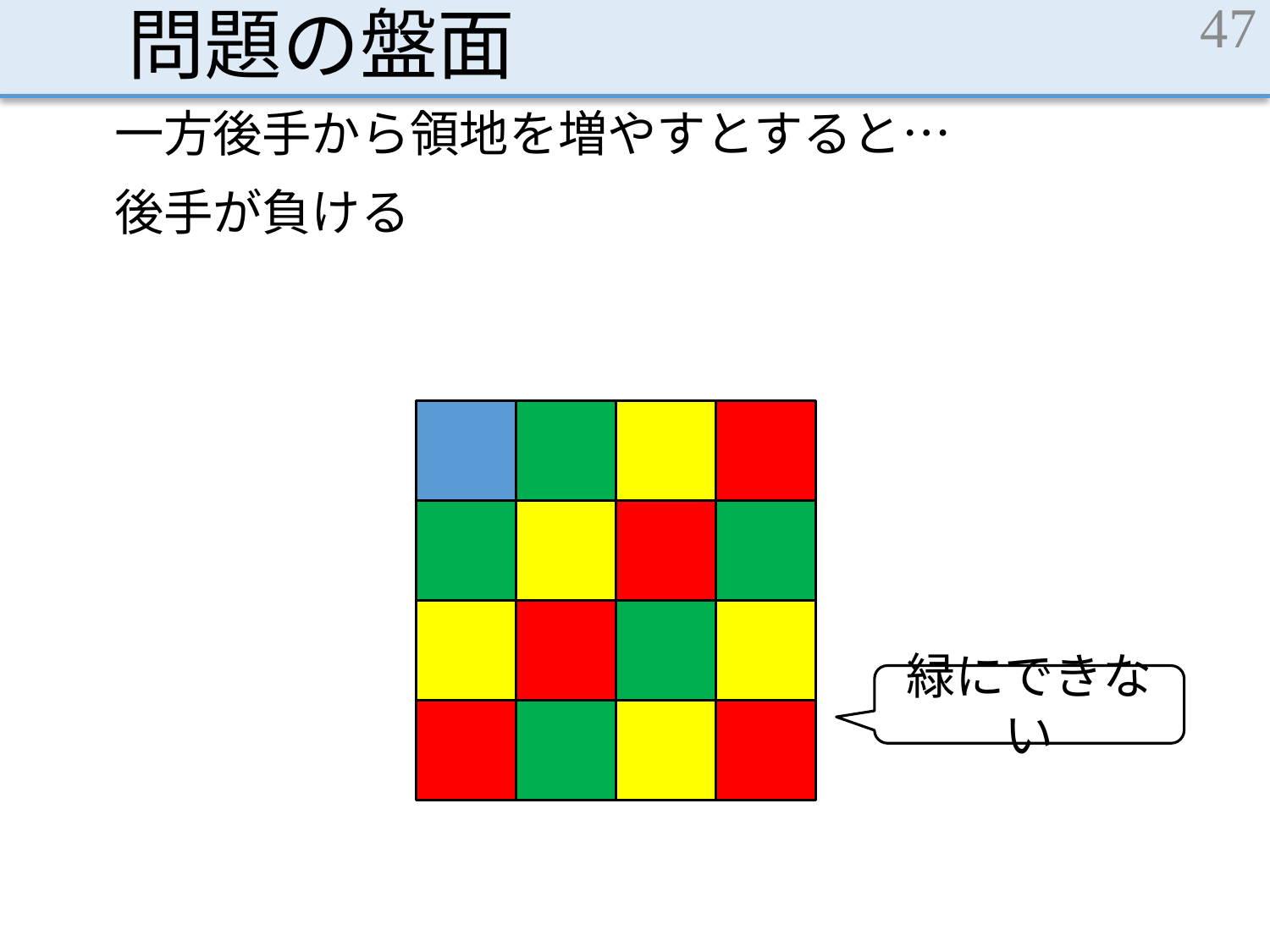

# 問題の盤面
47
一方後手から領地を増やすとすると…
後手が負ける

緑にできない